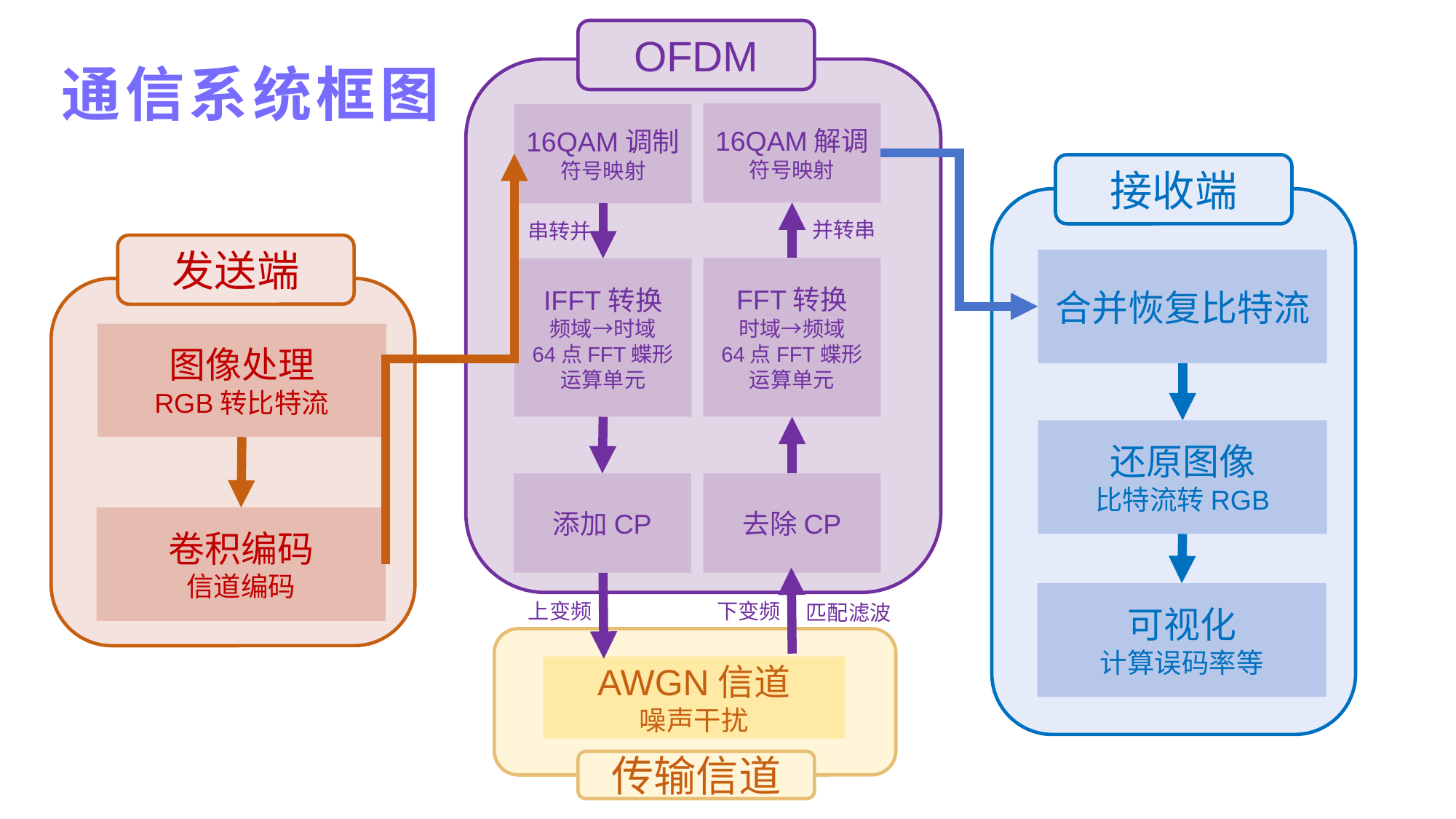

OFDM

16QAM解调
符号映射
16QAM调制
符号映射
FFT转换
时域→频域
64点FFT蝶形运算单元
IFFT转换
频域→时域
64点FFT蝶形运算单元
添加CP
去除CP
接收端

合并恢复比特流
还原图像
比特流转RGB
可视化
计算误码率等
发送端

图像处理
RGB转比特流
卷积编码
信道编码

AWGN信道
噪声干扰
传输信道
并转串
串转并
# 通信系统框图
上变频
下变频
匹配滤波